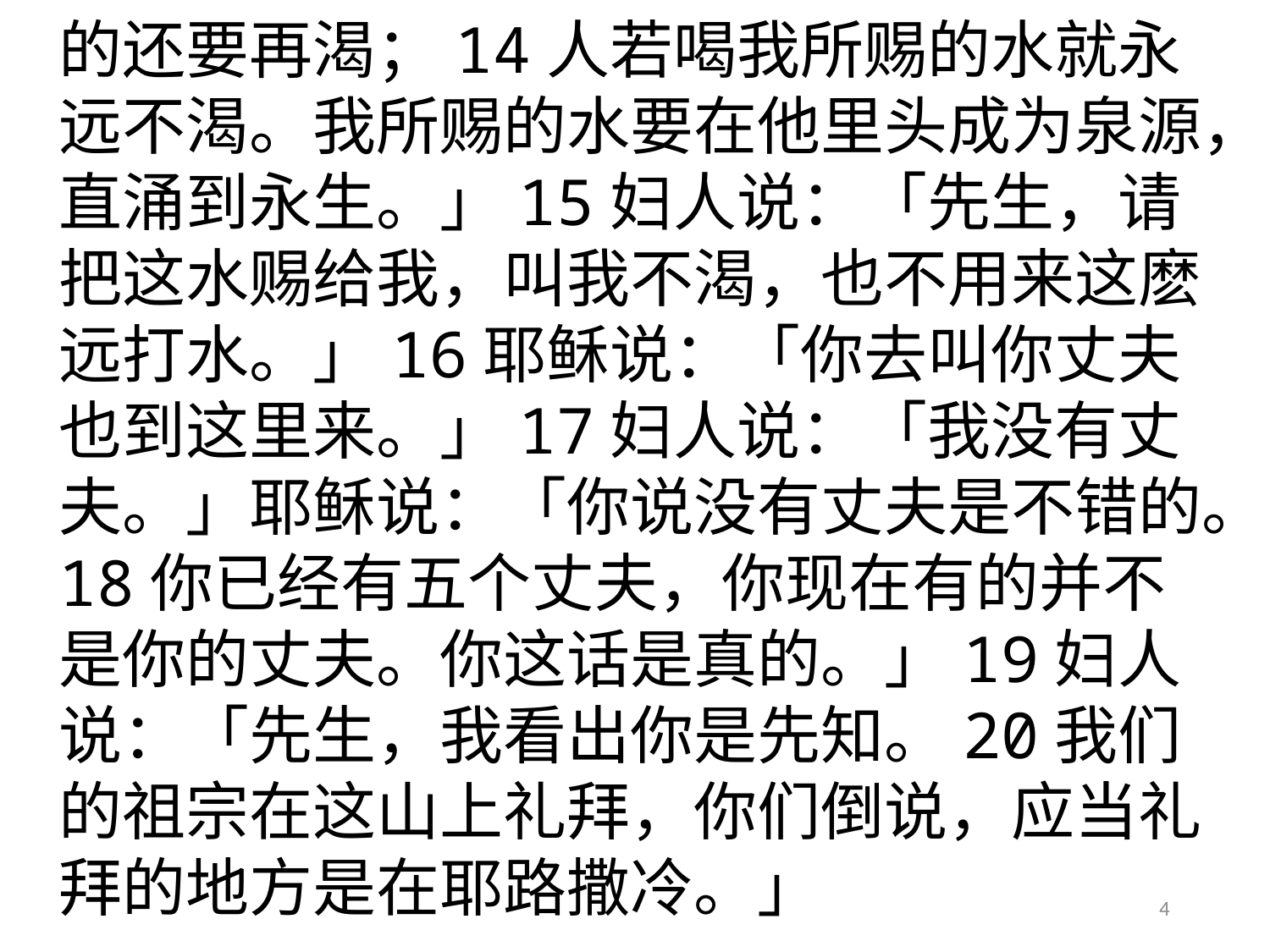

的还要再渴；14人若喝我所赐的水就永远不渴。我所赐的水要在他里头成为泉源，直涌到永生。」15妇人说：「先生，请把这水赐给我，叫我不渴，也不用来这麽远打水。」16耶稣说：「你去叫你丈夫也到这里来。」17妇人说：「我没有丈夫。」耶稣说：「你说没有丈夫是不错的。18你已经有五个丈夫，你现在有的并不是你的丈夫。你这话是真的。」19妇人说：「先生，我看出你是先知。20我们的祖宗在这山上礼拜，你们倒说，应当礼拜的地方是在耶路撒冷。」
4